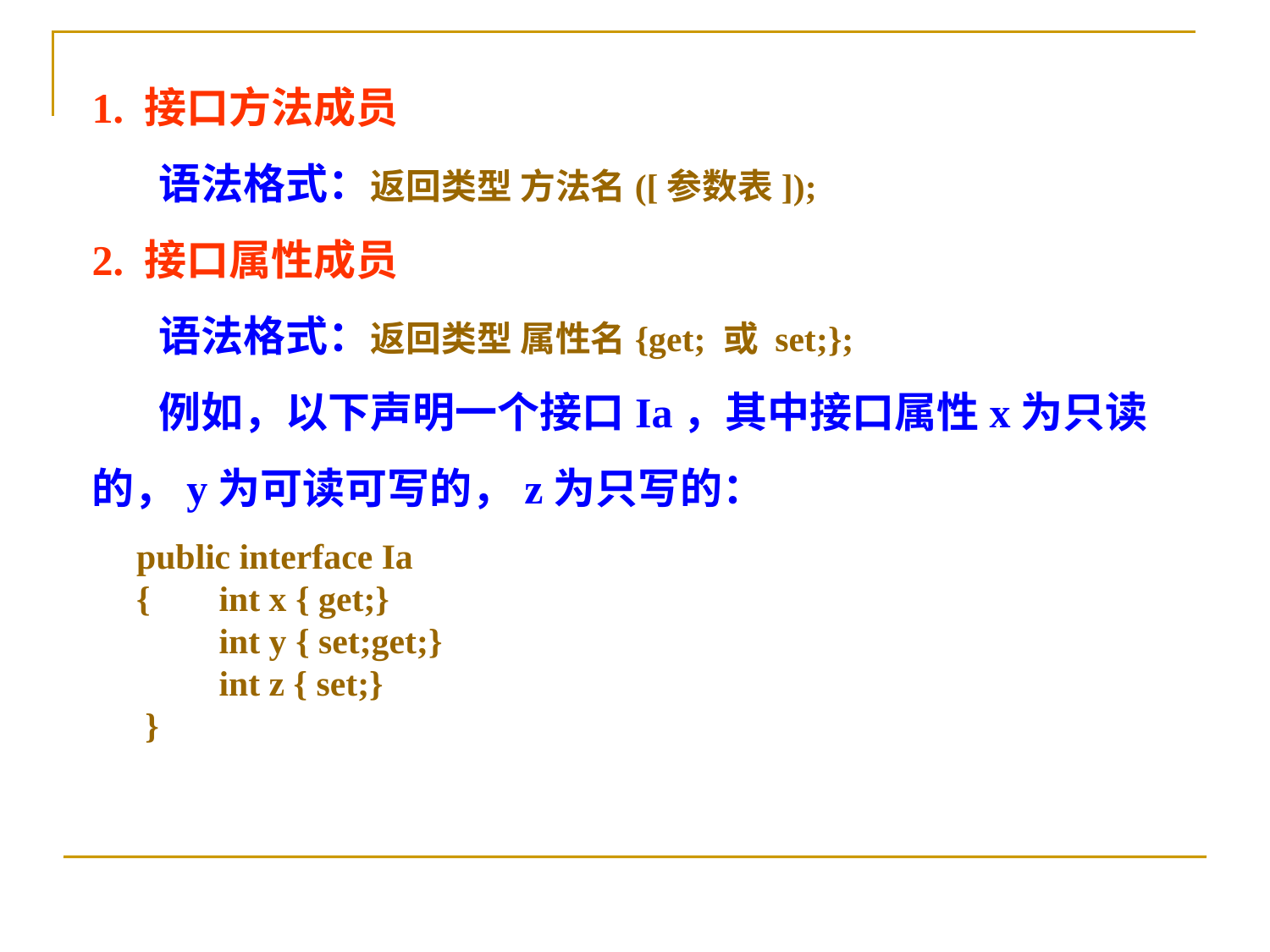

1. 接口方法成员
      语法格式：返回类型 方法名([参数表]);
2. 接口属性成员
      语法格式：返回类型 属性名{get; 或 set;};
      例如，以下声明一个接口Ia，其中接口属性x为只读的，y为可读可写的，z为只写的：
     public interface Ia
     {	int x { get;}
    	int y { set;get;}
    	int z { set;}
      }